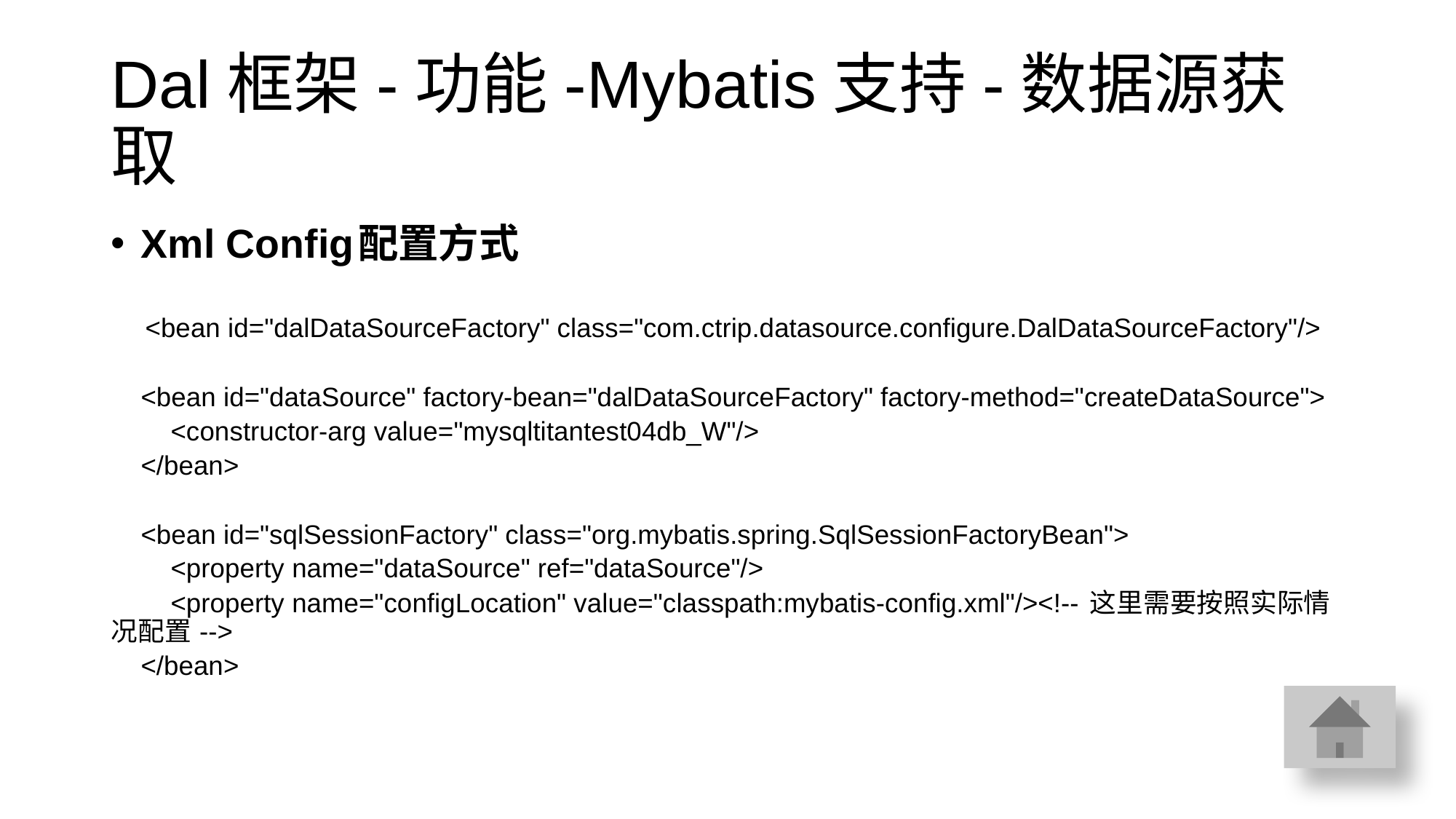

# Dal框架-功能-Mybatis支持-数据源获取
Xml Config配置方式

    <bean id="dalDataSourceFactory" class="com.ctrip.datasource.configure.DalDataSourceFactory"/>

    <bean id="dataSource" factory-bean="dalDataSourceFactory" factory-method="createDataSource">
        <constructor-arg value="mysqltitantest04db_W"/>
    </bean>

    <bean id="sqlSessionFactory" class="org.mybatis.spring.SqlSessionFactoryBean">
        <property name="dataSource" ref="dataSource"/>
        <property name="configLocation" value="classpath:mybatis-config.xml"/><!-- 这里需要按照实际情况配置 -->
    </bean>